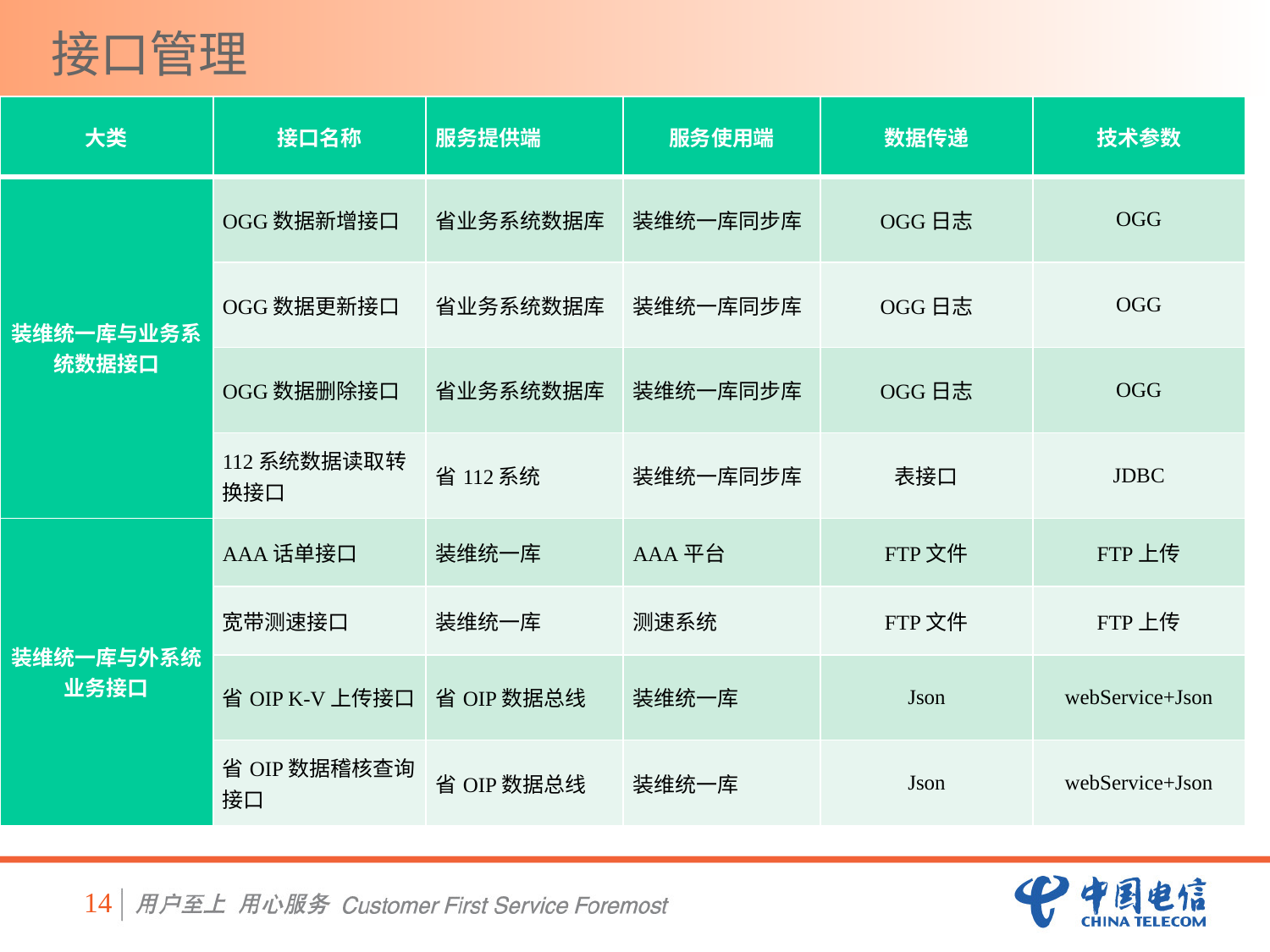

# 接口管理
| 大类 | 接口名称 | 服务提供端 | 服务使用端 | 数据传递 | 技术参数 |
| --- | --- | --- | --- | --- | --- |
| 装维统一库与业务系统数据接口 | OGG数据新增接口 | 省业务系统数据库 | 装维统一库同步库 | OGG日志 | OGG |
|  | OGG数据更新接口 | 省业务系统数据库 | 装维统一库同步库 | OGG日志 | OGG |
|  | OGG数据删除接口 | 省业务系统数据库 | 装维统一库同步库 | OGG日志 | OGG |
|  | 112系统数据读取转换接口 | 省112系统 | 装维统一库同步库 | 表接口 | JDBC |
| 装维统一库与外系统业务接口 | AAA话单接口 | 装维统一库 | AAA平台 | FTP文件 | FTP上传 |
|  | 宽带测速接口 | 装维统一库 | 测速系统 | FTP文件 | FTP上传 |
|  | 省OIP K-V上传接口 | 省OIP数据总线 | 装维统一库 | Json | webService+Json |
|  | 省OIP数据稽核查询接口 | 省OIP数据总线 | 装维统一库 | Json | webService+Json |

14